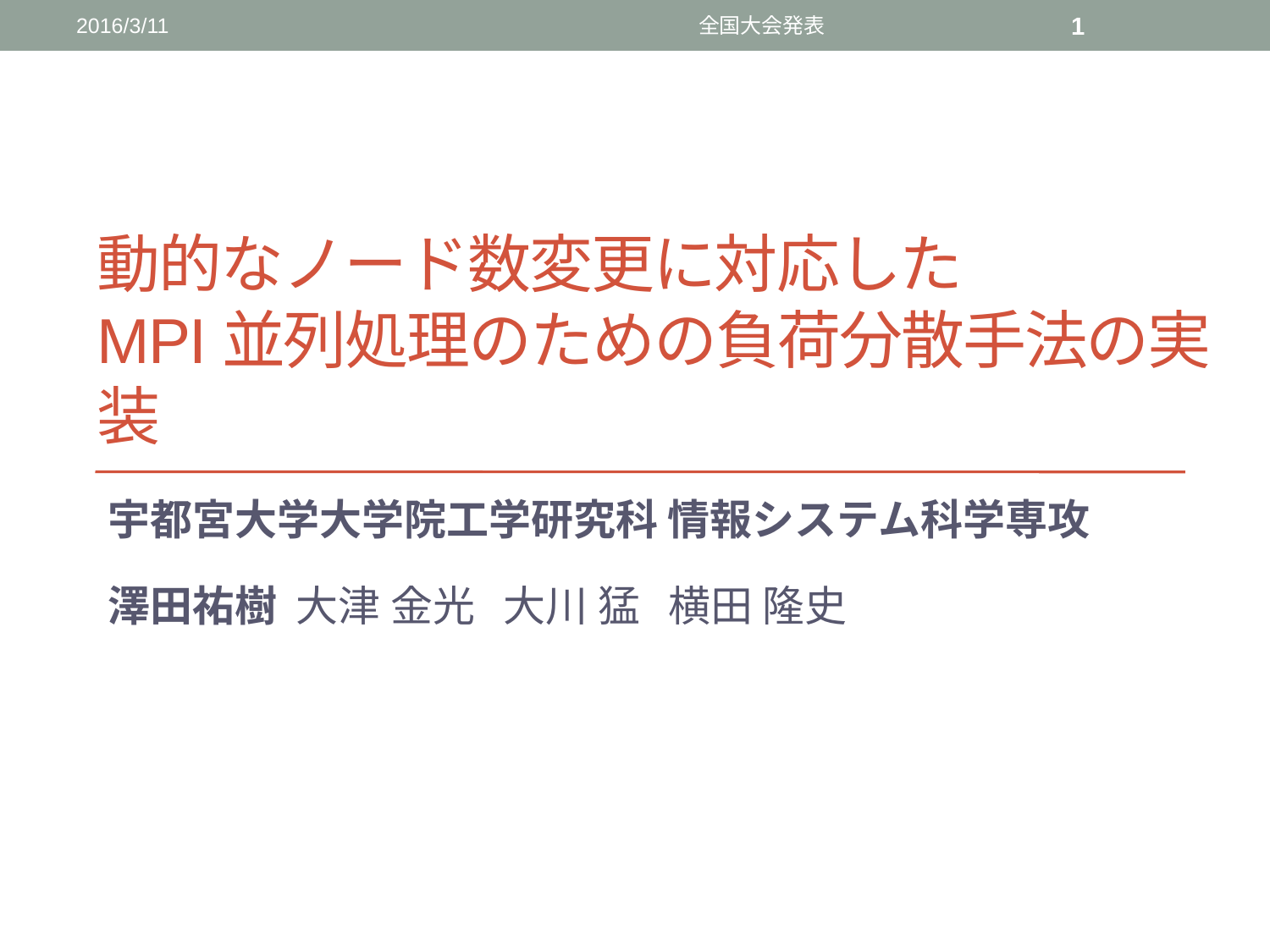

2016/3/11
全国大会発表
1
動的なノード数変更に対応した
MPI並列処理のための負荷分散手法の実装
宇都宮大学大学院工学研究科 情報システム科学専攻

澤田祐樹  大津 金光   大川 猛   横田 隆史